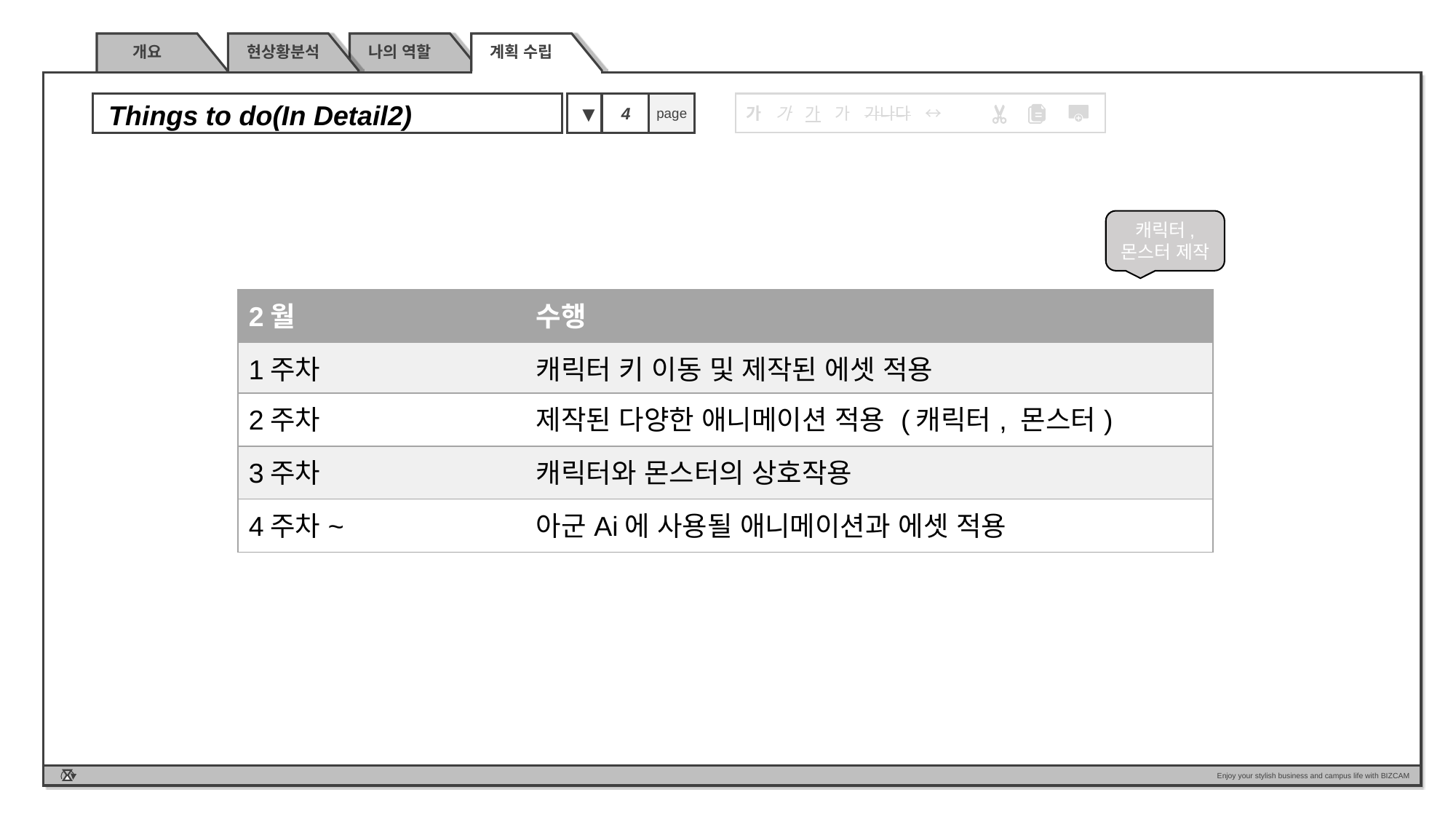

개요
 현상황분석
 나의 역할
 계획 수립

Things to do(In Detail2)
Things to do(In Detail)
▼
4
page
가   가   가   가   가나다   ↔

캐릭터, 몬스터 제작
| 2월 | 수행 |
| --- | --- |
| 1주차 | 캐릭터 키 이동 및 제작된 에셋 적용 |
| 2주차 | 제작된 다양한 애니메이션 적용 (캐릭터, 몬스터) |
| 3주차 | 캐릭터와 몬스터의 상호작용 |
| 4주차~ | 아군Ai에 사용될 애니메이션과 에셋 적용 |
Enjoy your stylish business and campus life with BIZCAM